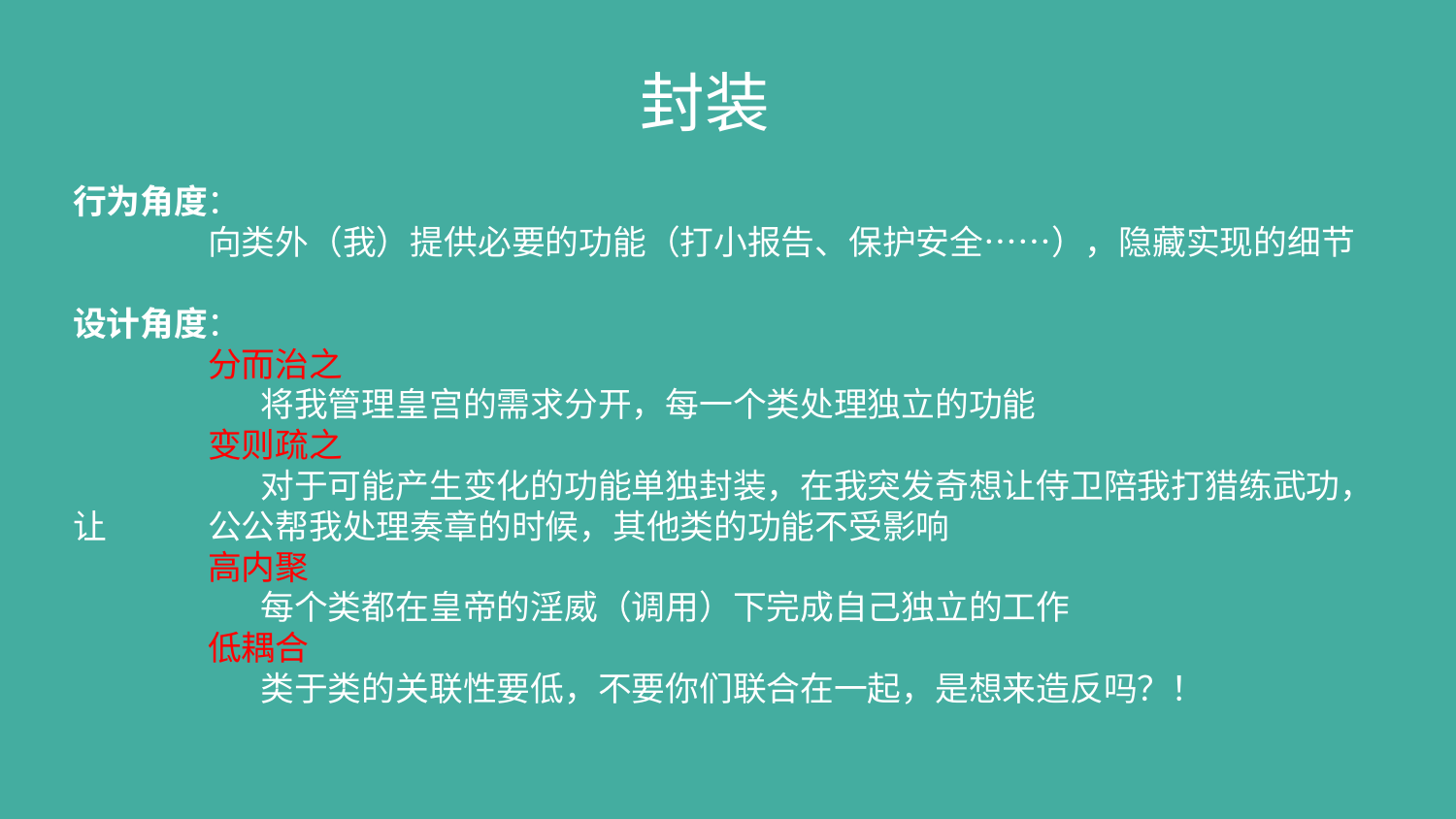

封装
行为角度：
	向类外（我）提供必要的功能（打小报告、保护安全……），隐藏实现的细节

设计角度：
	分而治之
	      将我管理皇宫的需求分开，每一个类处理独立的功能
	变则疏之
	      对于可能产生变化的功能单独封装，在我突发奇想让侍卫陪我打猎练武功，让	公公帮我处理奏章的时候，其他类的功能不受影响
	高内聚
	      每个类都在皇帝的淫威（调用）下完成自己独立的工作
	低耦合
	      类于类的关联性要低，不要你们联合在一起，是想来造反吗？！